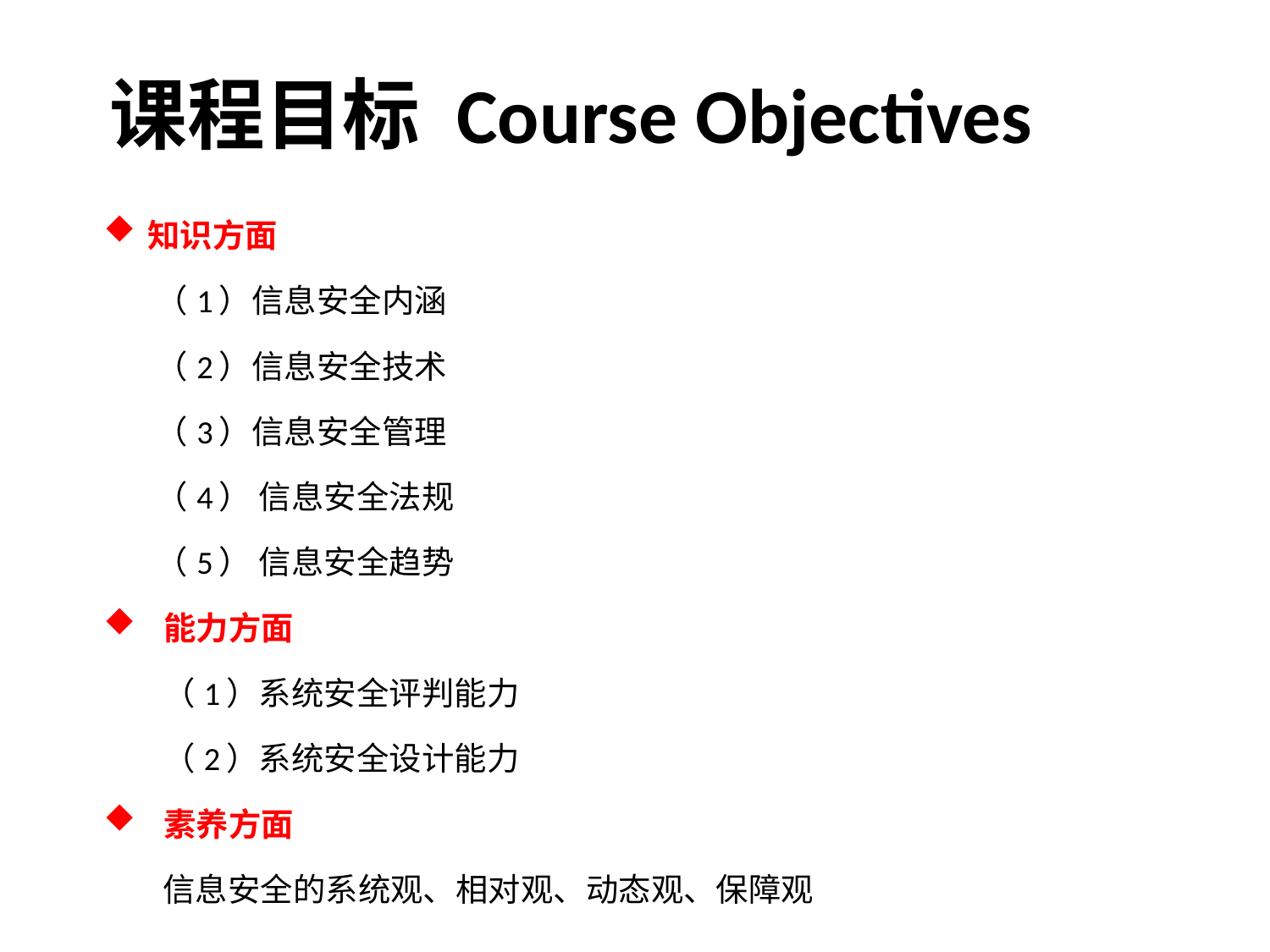

课程目标 Course Objectives
知识方面
      （1）信息安全内涵
      （2）信息安全技术
      （3）信息安全管理
      （4） 信息安全法规
      （5） 信息安全趋势
 能力方面
       （1）系统安全评判能力
       （2）系统安全设计能力
 素养方面
       信息安全的系统观、相对观、动态观、保障观